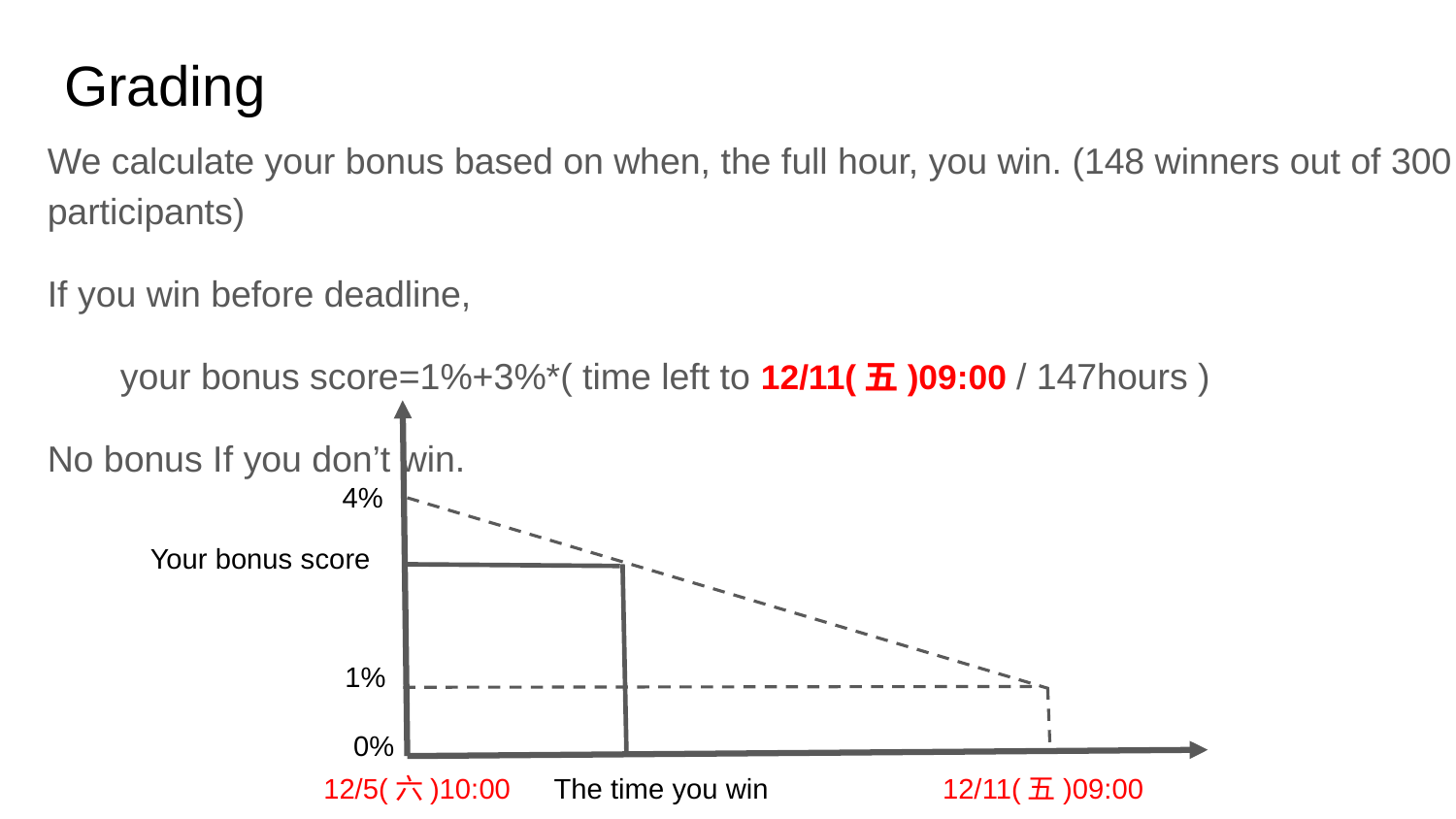

# Grading
We calculate your bonus based on when, the full hour, you win. (148 winners out of 300 participants)
If you win before deadline,
your bonus score=1%+3%*( time left to 12/11(五)09:00 / 147hours )
No bonus If you don’t win.
12/5(六)10:00
12/11(五)09:00
4%
Your bonus score
0%
The time you win
1%